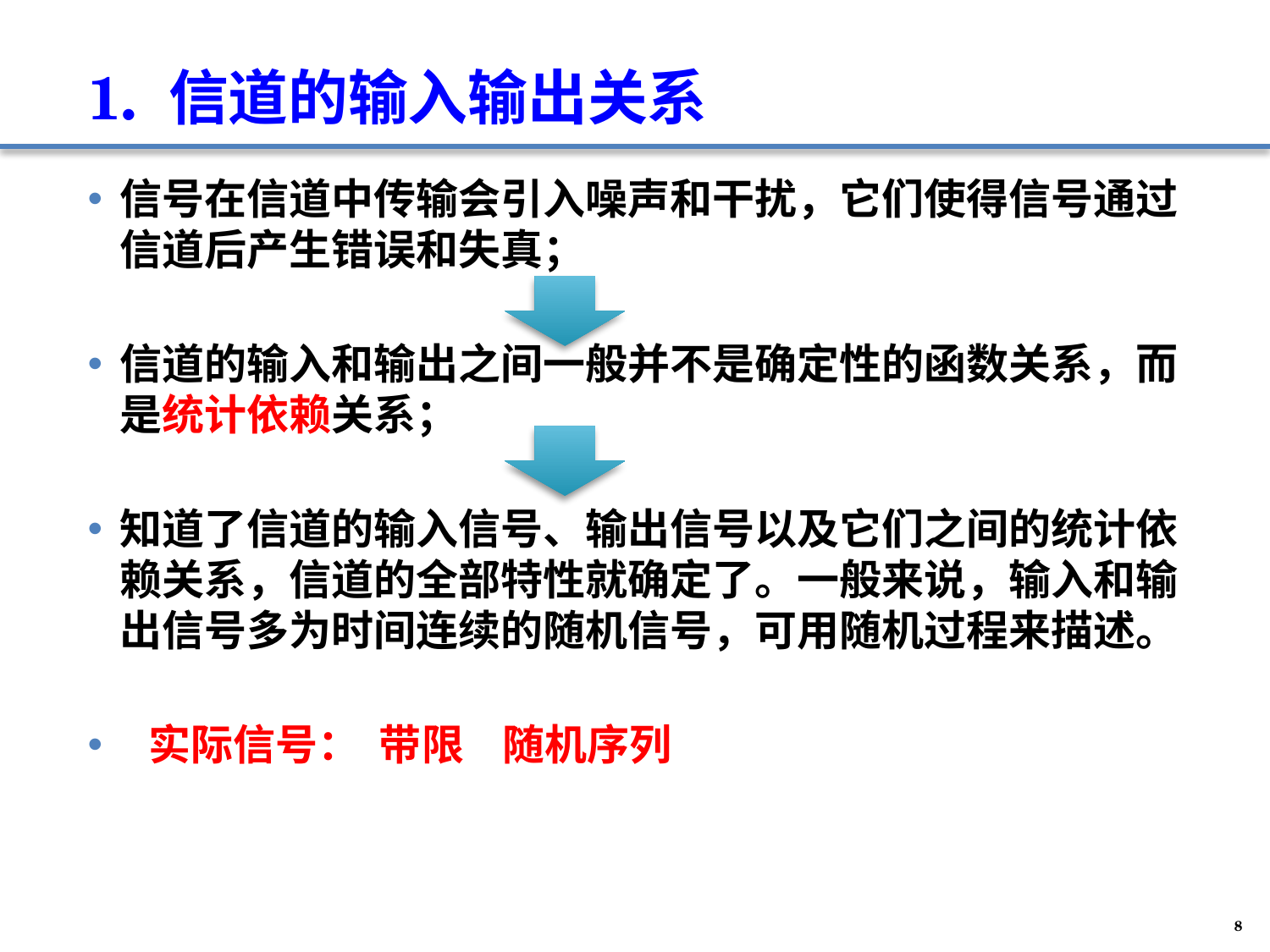

# 1. 信道的输入输出关系
信号在信道中传输会引入噪声和干扰，它们使得信号通过信道后产生错误和失真；
信道的输入和输出之间一般并不是确定性的函数关系，而是统计依赖关系；
知道了信道的输入信号、输出信号以及它们之间的统计依赖关系，信道的全部特性就确定了。一般来说，输入和输出信号多为时间连续的随机信号，可用随机过程来描述。
  实际信号：  带限    随机序列

8